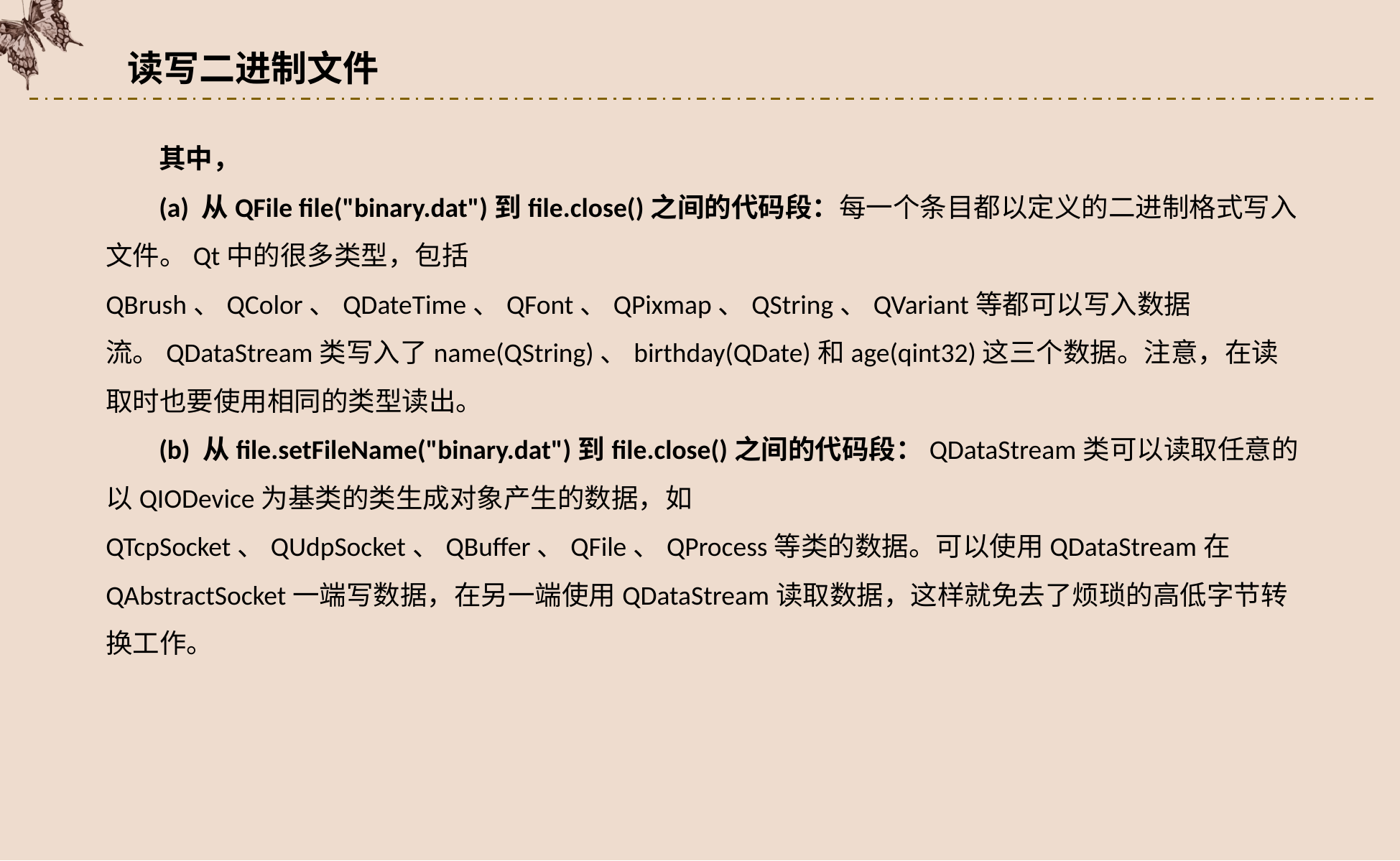

读写二进制文件
其中，
(a) 从QFile file("binary.dat")到file.close()之间的代码段：每一个条目都以定义的二进制格式写入文件。Qt中的很多类型，包括QBrush、QColor、QDateTime、QFont、QPixmap、QString、QVariant等都可以写入数据流。QDataStream类写入了name(QString)、birthday(QDate)和age(qint32)这三个数据。注意，在读取时也要使用相同的类型读出。
(b) 从file.setFileName("binary.dat")到file.close()之间的代码段：QDataStream类可以读取任意的以QIODevice为基类的类生成对象产生的数据，如QTcpSocket、QUdpSocket、QBuffer、QFile、QProcess等类的数据。可以使用QDataStream在QAbstractSocket一端写数据，在另一端使用QDataStream读取数据，这样就免去了烦琐的高低字节转换工作。